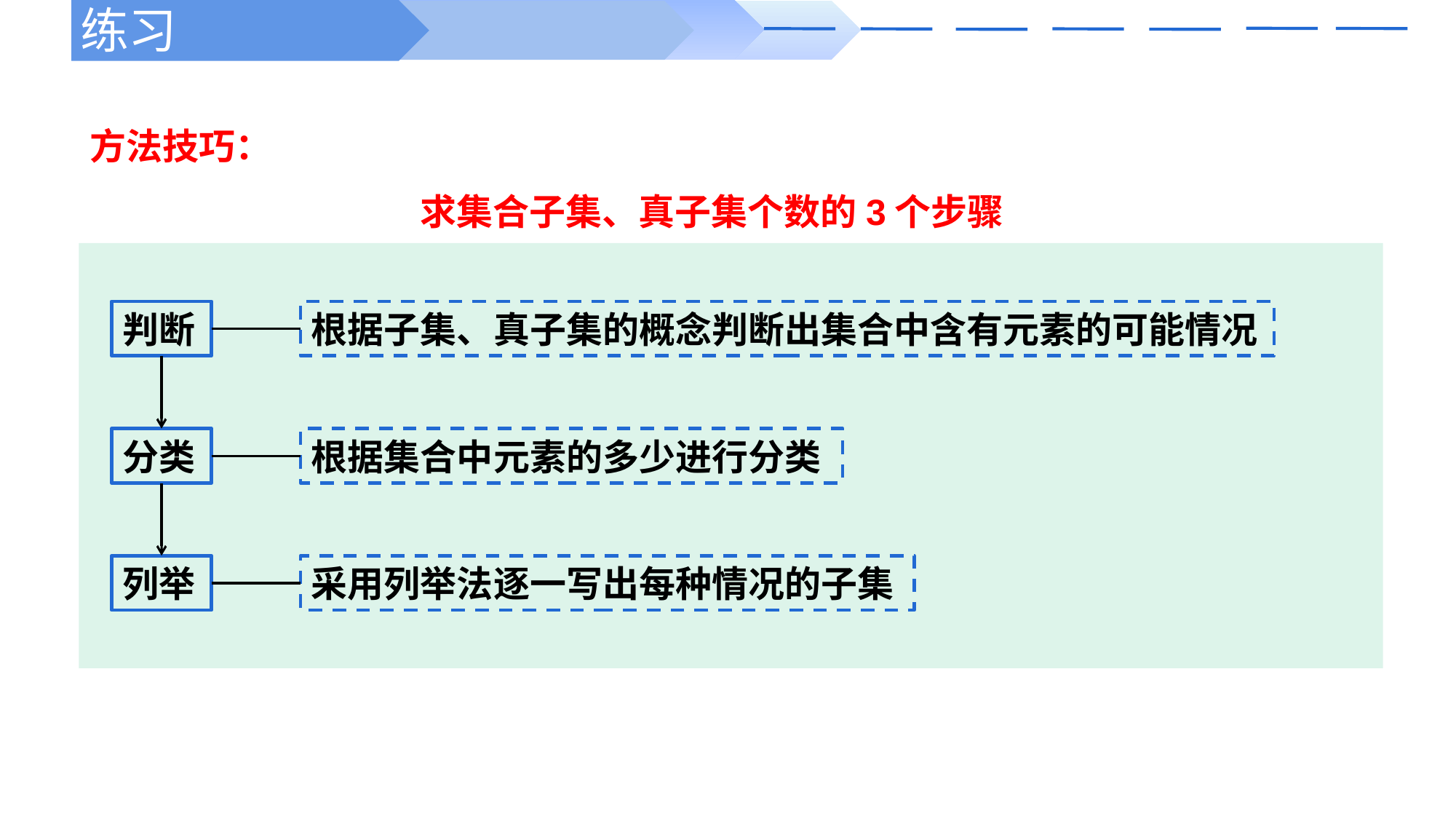

练习

方法技巧：
求集合子集、真子集个数的3个步骤

判断
根据子集、真子集的概念判断出集合中含有元素的可能情况
分类
根据集合中元素的多少进行分类
采用列举法逐一写出每种情况的子集
列举